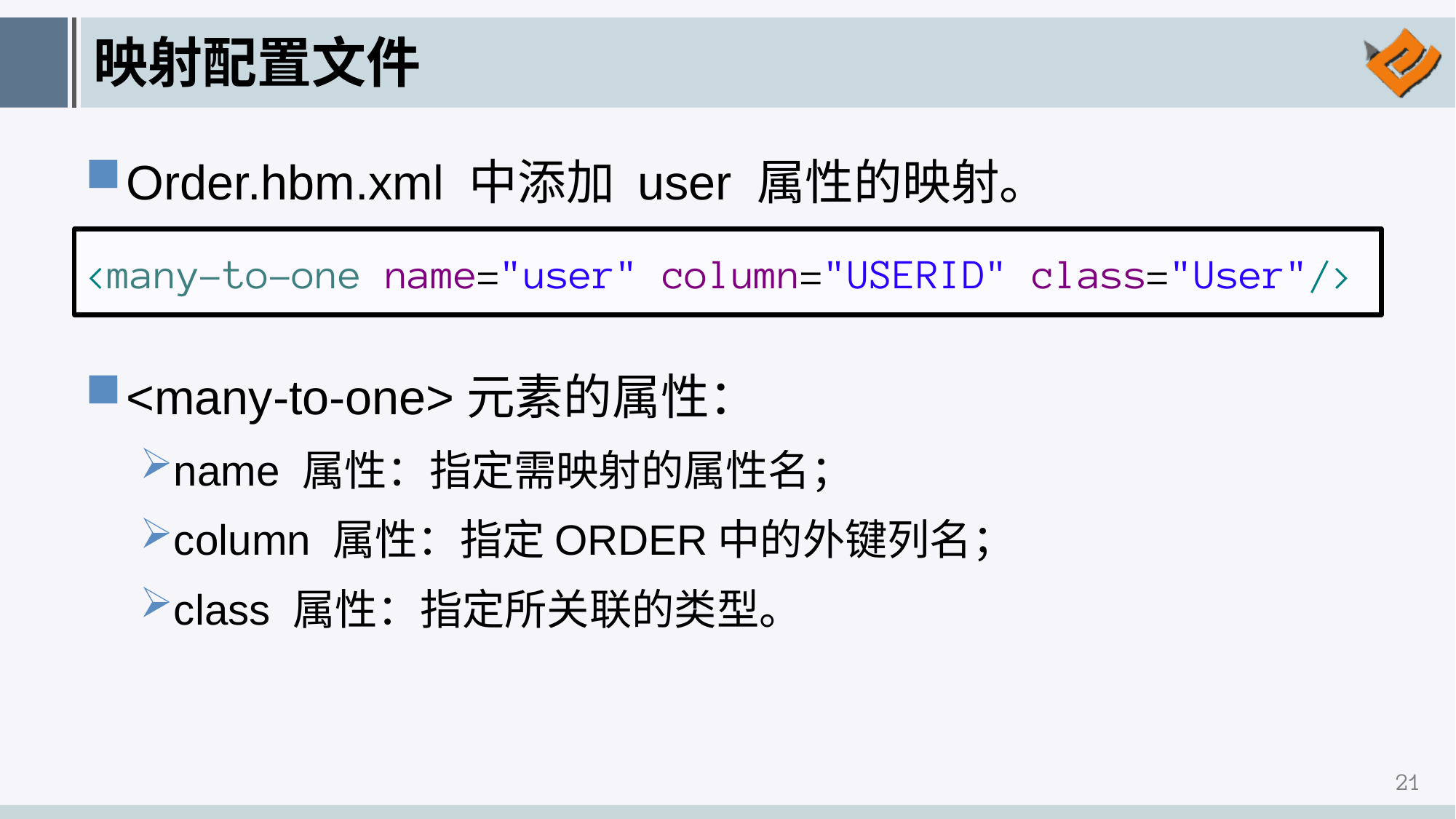

# 映射配置文件
Order.hbm.xml 中添加 user 属性的映射。
<many-to-one name="user" column="USERID" class="User"/>
<many-to-one>元素的属性：
name 属性：指定需映射的属性名；
column 属性：指定ORDER中的外键列名；
class 属性：指定所关联的类型。